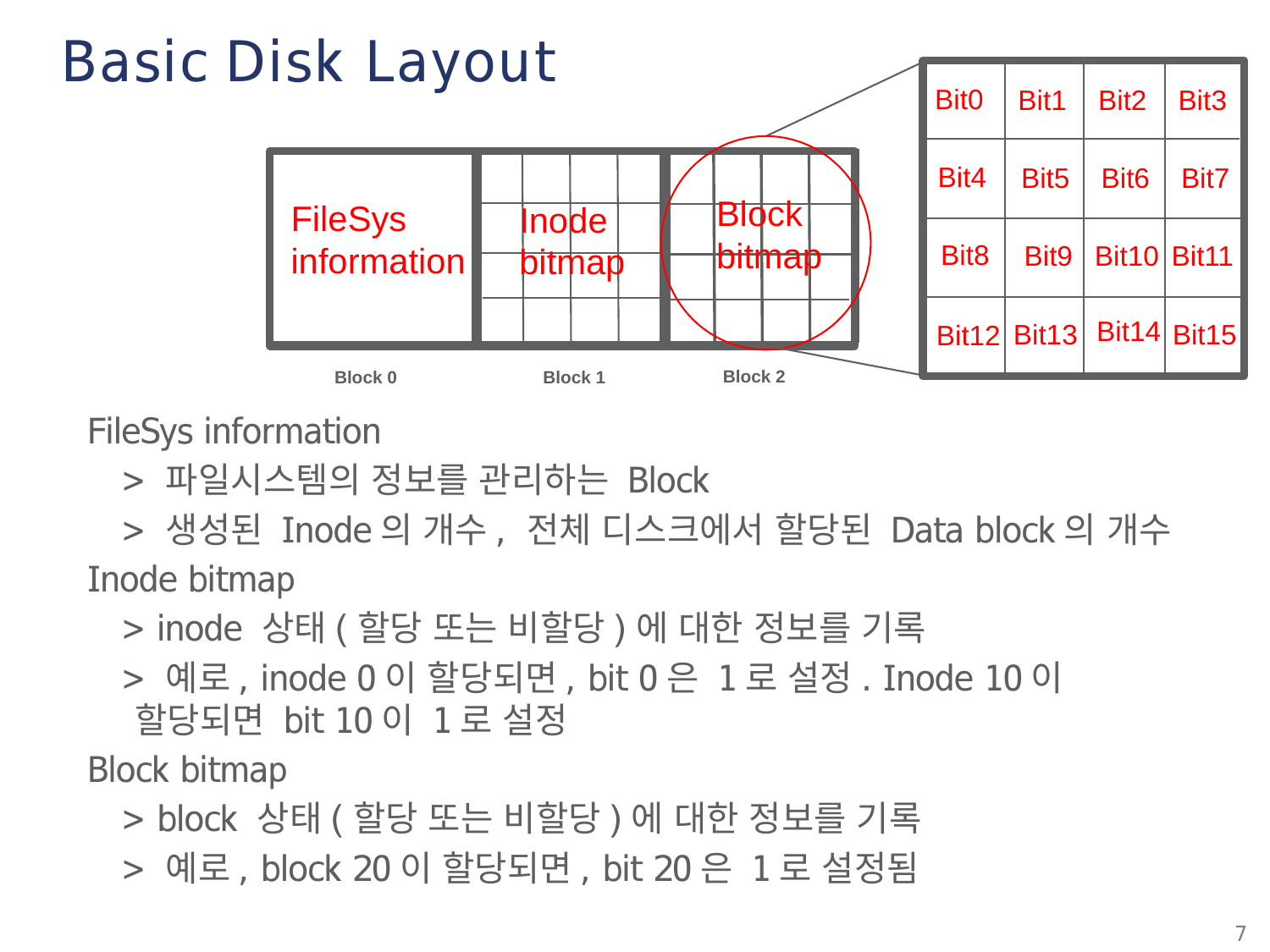

# Basic Disk Layout

Bit0
Bit1
Bit2
Bit3

Bit4
Bit5
Bit6
Bit7

Block
bitmap
FileSys
information
Inode
bitmap
Bit8
Bit9
Bit10
Bit11
Bit14
Bit13
Bit15
Bit12
Block 2
Block 0
Block 1
FileSys information
   > 파일시스템의 정보를 관리하는 Block
   > 생성된 Inode의 개수, 전체 디스크에서 할당된 Data block의 개수
Inode bitmap
   > inode 상태(할당 또는 비할당)에 대한 정보를 기록
   > 예로, inode 0이 할당되면, bit 0은 1로 설정. Inode 10이 할당되면 bit 10이 1로 설정
Block bitmap
   > block 상태(할당 또는 비할당)에 대한 정보를 기록
   > 예로, block 20이 할당되면, bit 20은 1로 설정됨

7